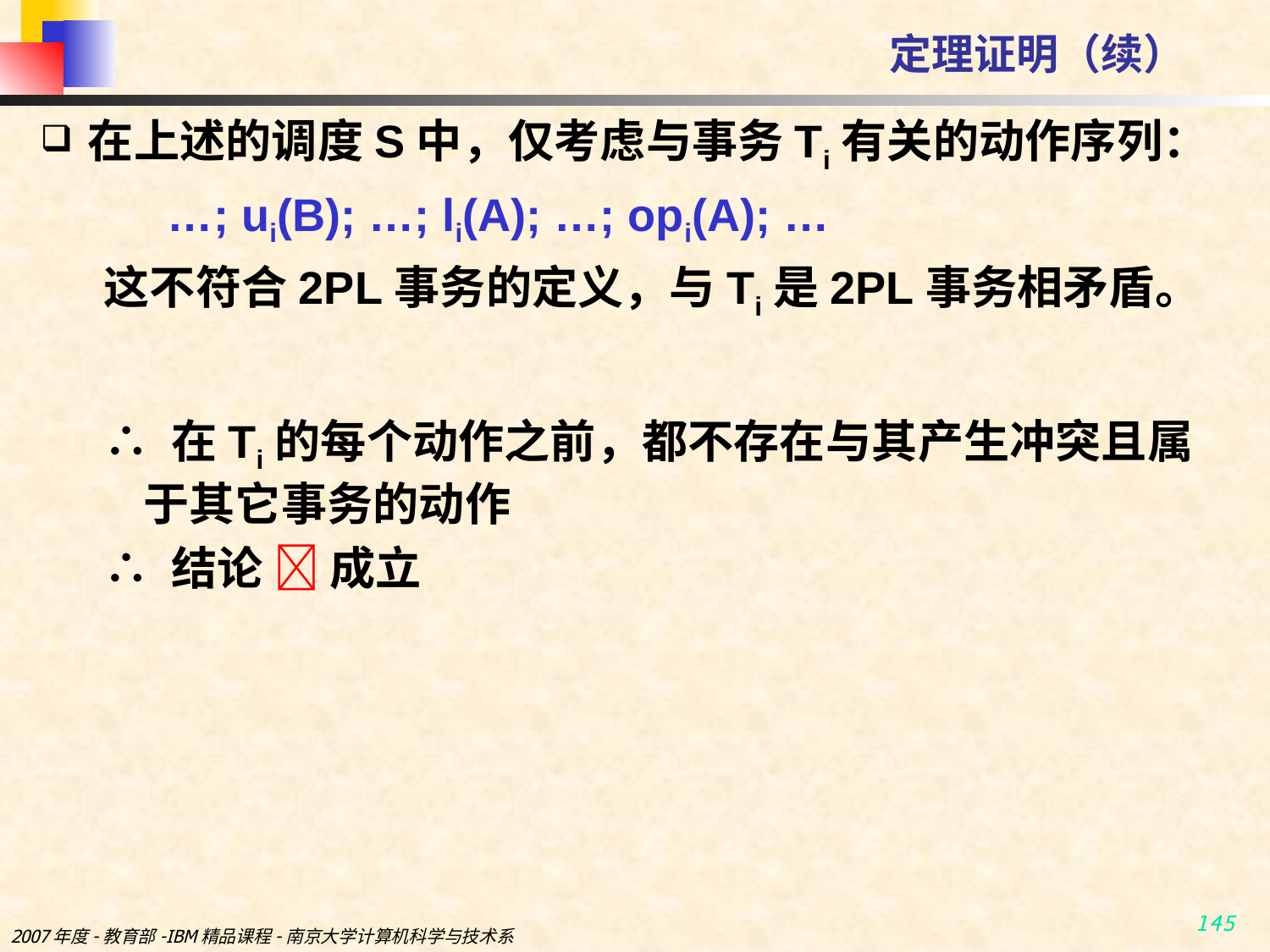

# 定理证明（续）
在上述的调度S中，仅考虑与事务Ti有关的动作序列：
…; ui(B); …; li(A); …; opi(A); …
这不符合2PL事务的定义，与Ti是2PL事务相矛盾。
∴ 在Ti的每个动作之前，都不存在与其产生冲突且属于其它事务的动作
∴ 结论 ∗ 成立
145